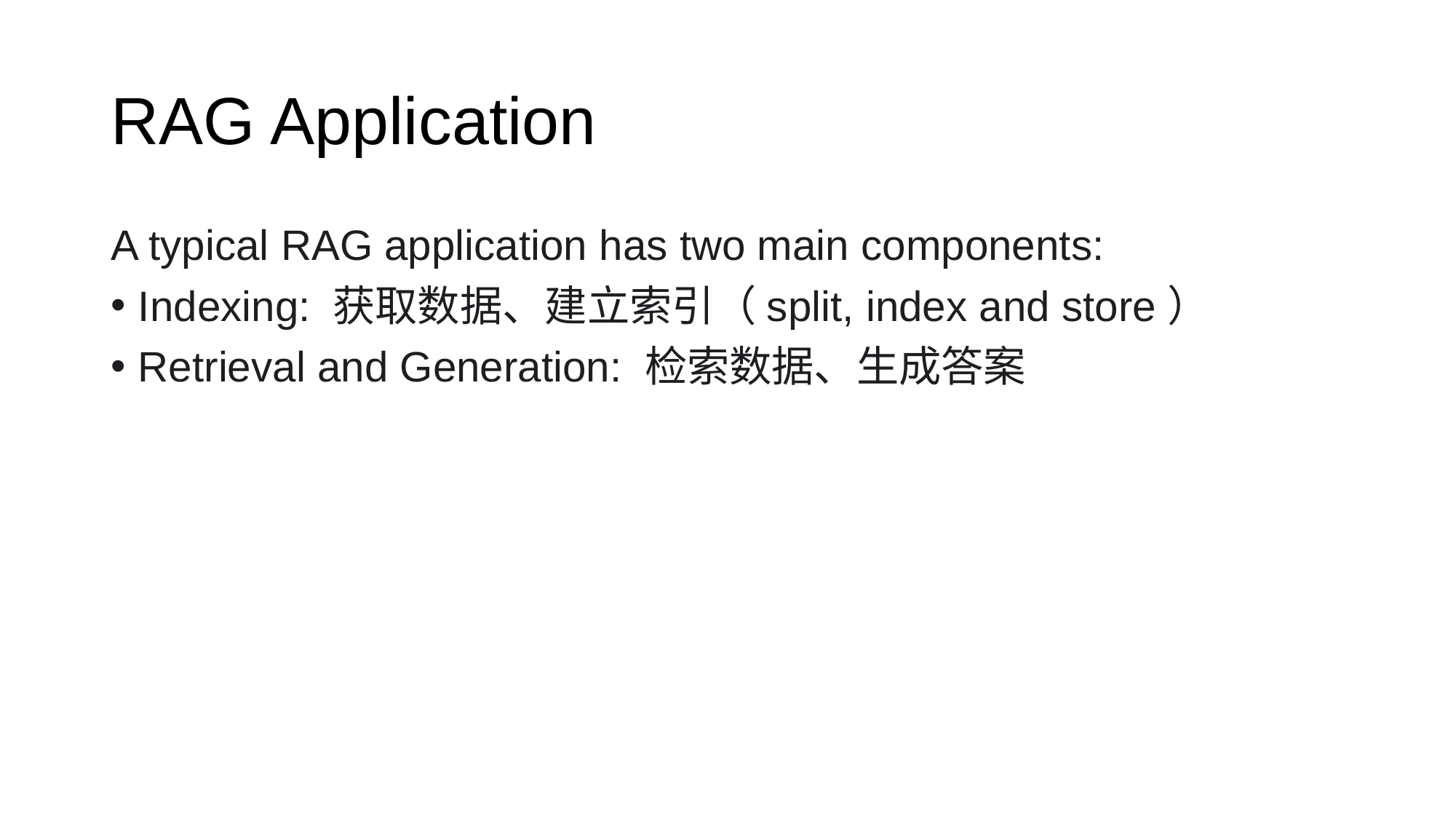

# RAG Application
A typical RAG application has two main components:
Indexing: 获取数据、建立索引（split, index and store）
Retrieval and Generation: 检索数据、生成答案